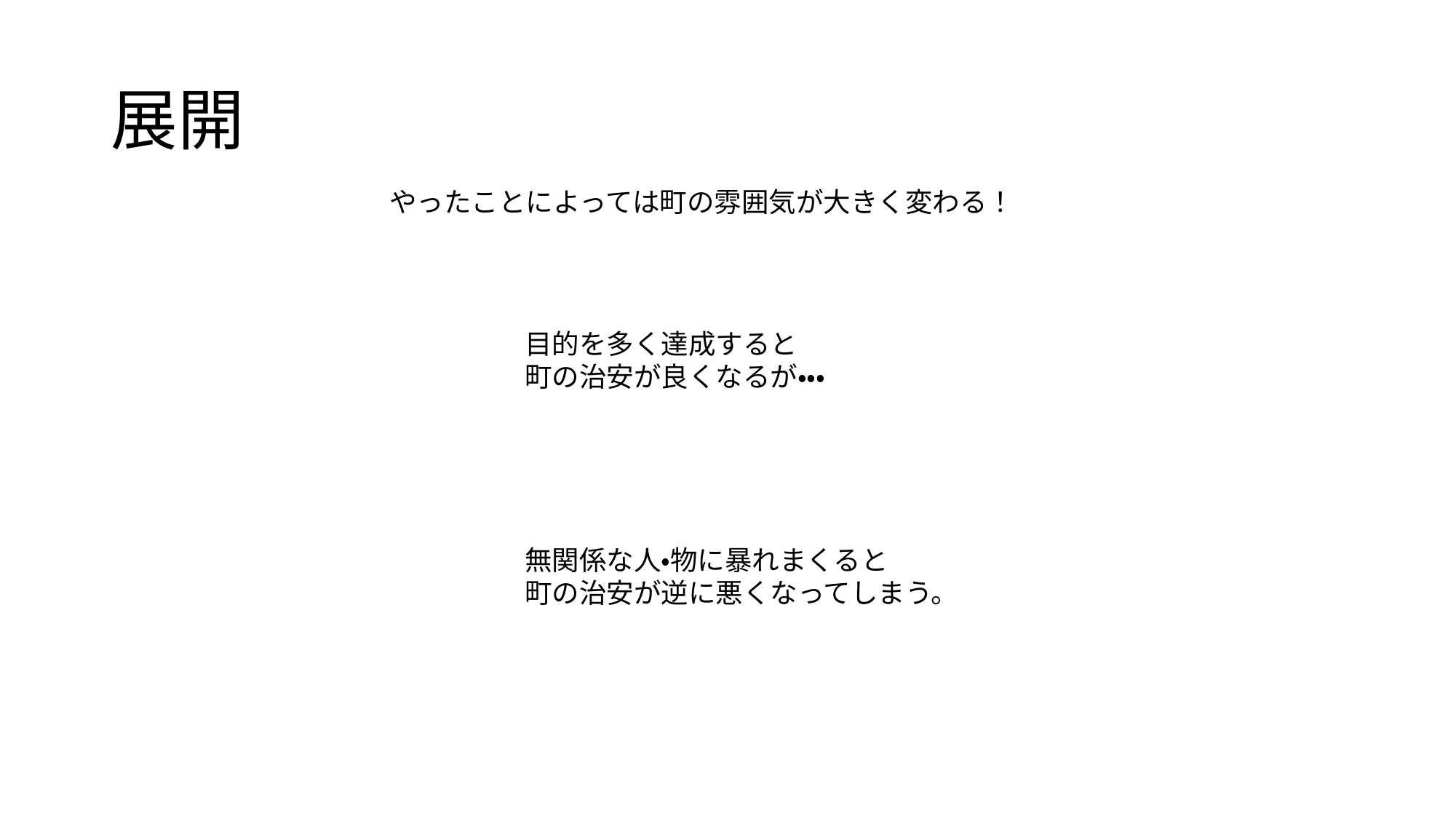

# 展開
やったことによっては町の雰囲気が大きく変わる！
目的を多く達成すると
町の治安が良くなるが・・・
無関係な人・物に暴れまくると
町の治安が逆に悪くなってしまう。